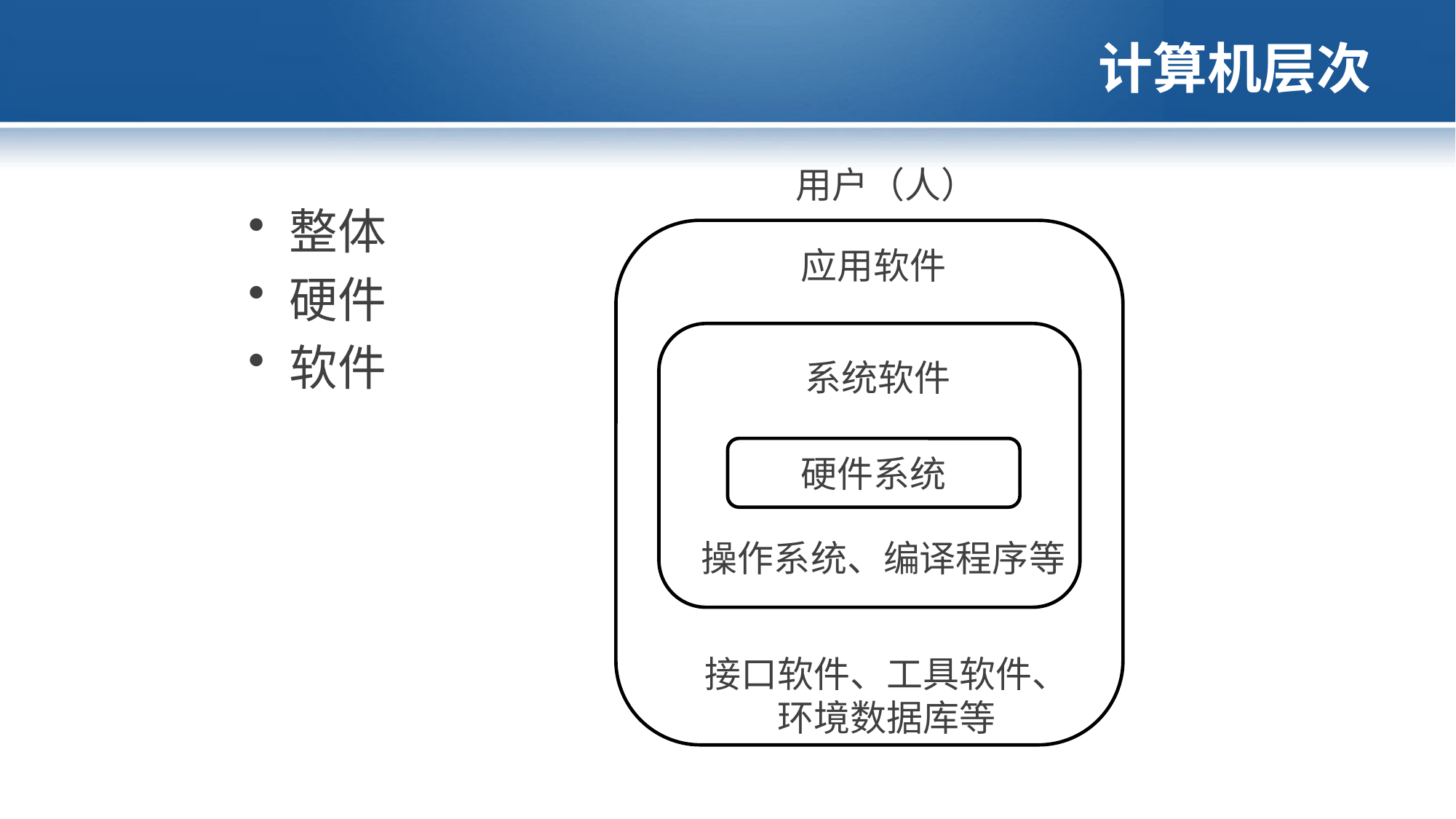

# 计算机层次
用户（人）
整体
硬件
软件

应用软件

系统软件
硬件系统
操作系统、编译程序等
接口软件、工具软件、
环境数据库等